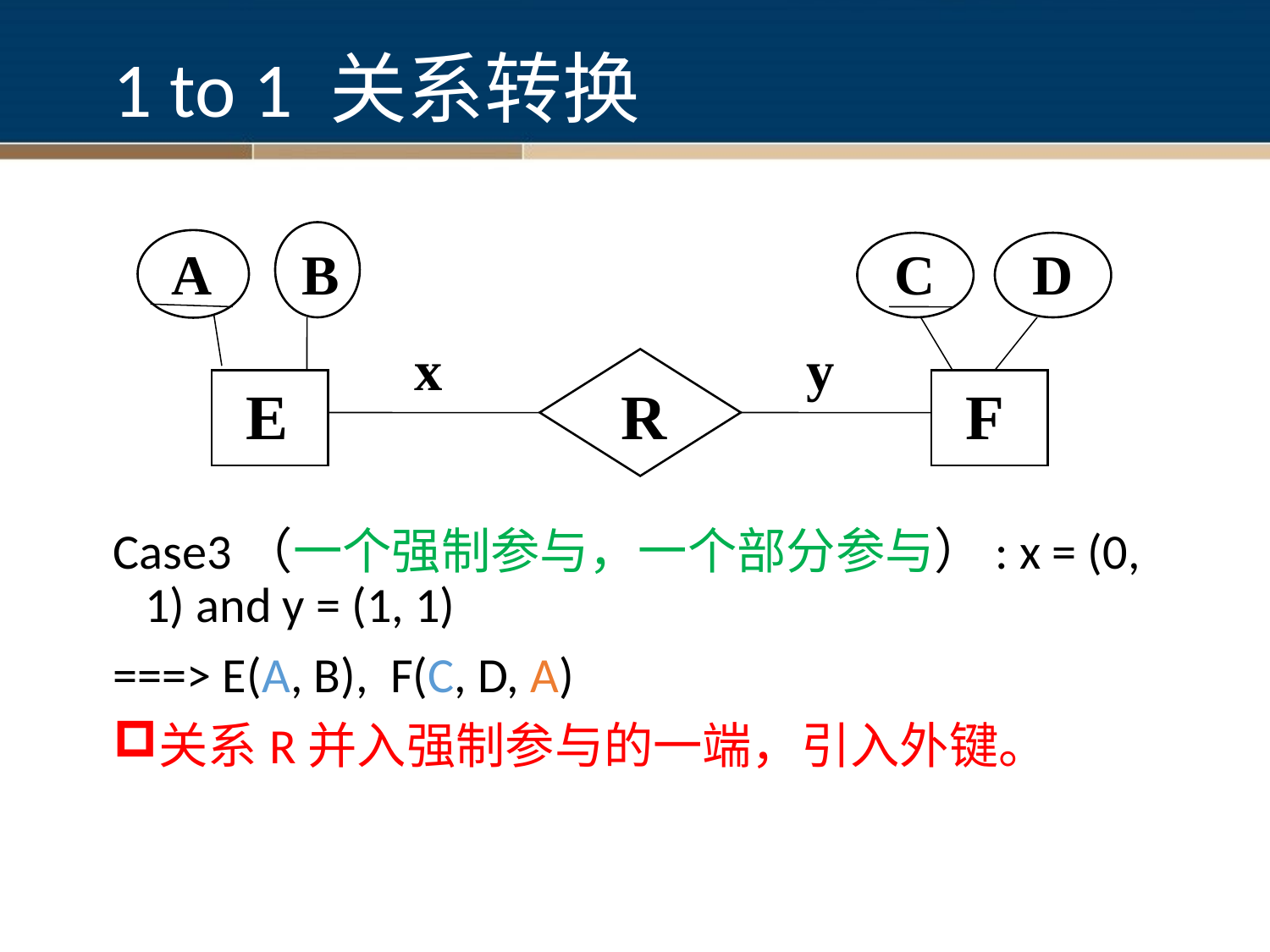

1 to 1 关系转换

Case3（一个强制参与，一个部分参与）: x = (0, 1) and y = (1, 1)
===> E(A, B),  F(C, D, A)
关系R并入强制参与的一端，引入外键。
A
 B

 C

 D
# Case3: 1:1 but one Mandatory other Optional

x
y

  E

 R

F